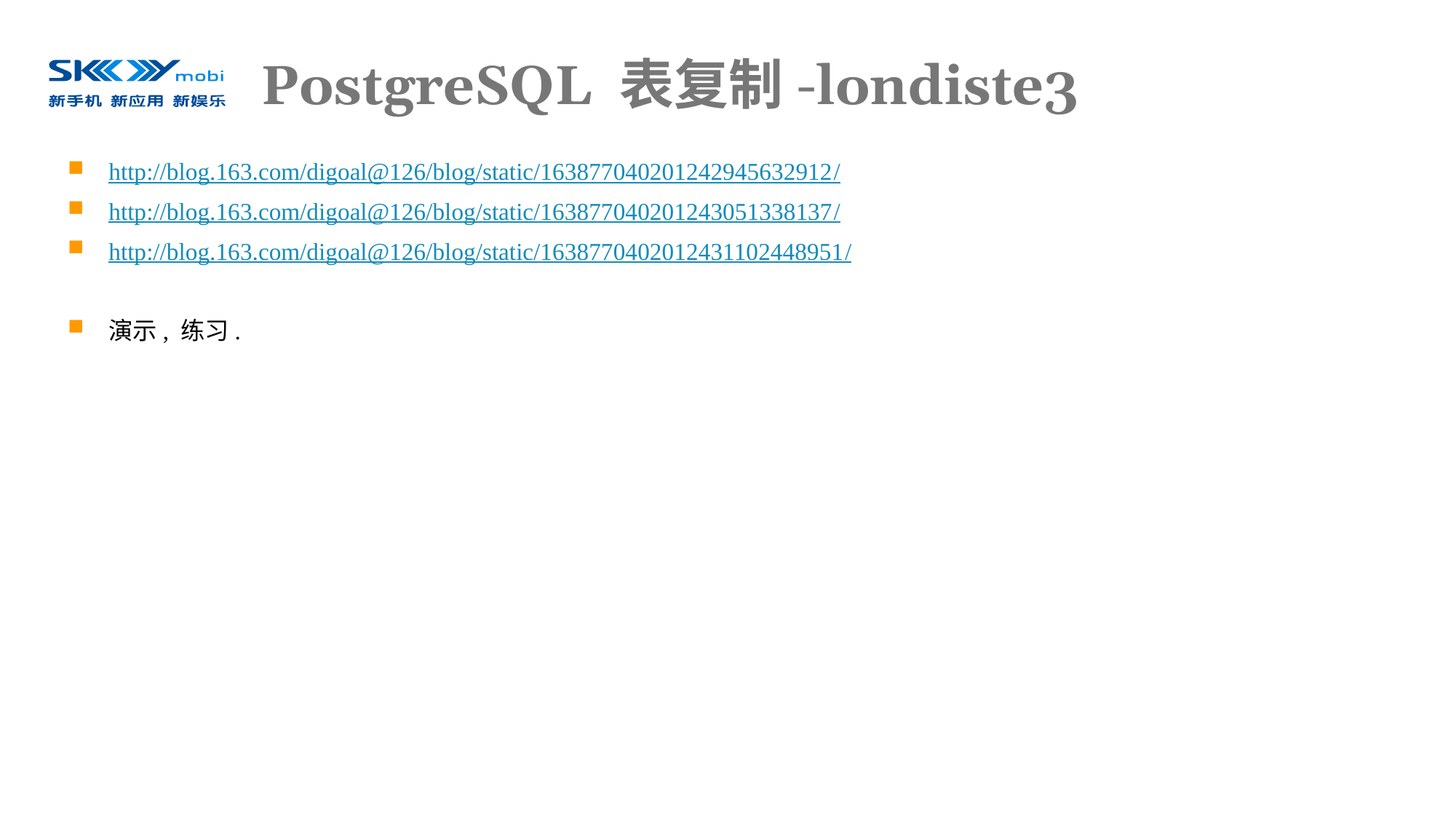

# PostgreSQL 表复制-londiste3
http://blog.163.com/digoal@126/blog/static/163877040201242945632912/
http://blog.163.com/digoal@126/blog/static/163877040201243051338137/
http://blog.163.com/digoal@126/blog/static/1638770402012431102448951/

演示, 练习.